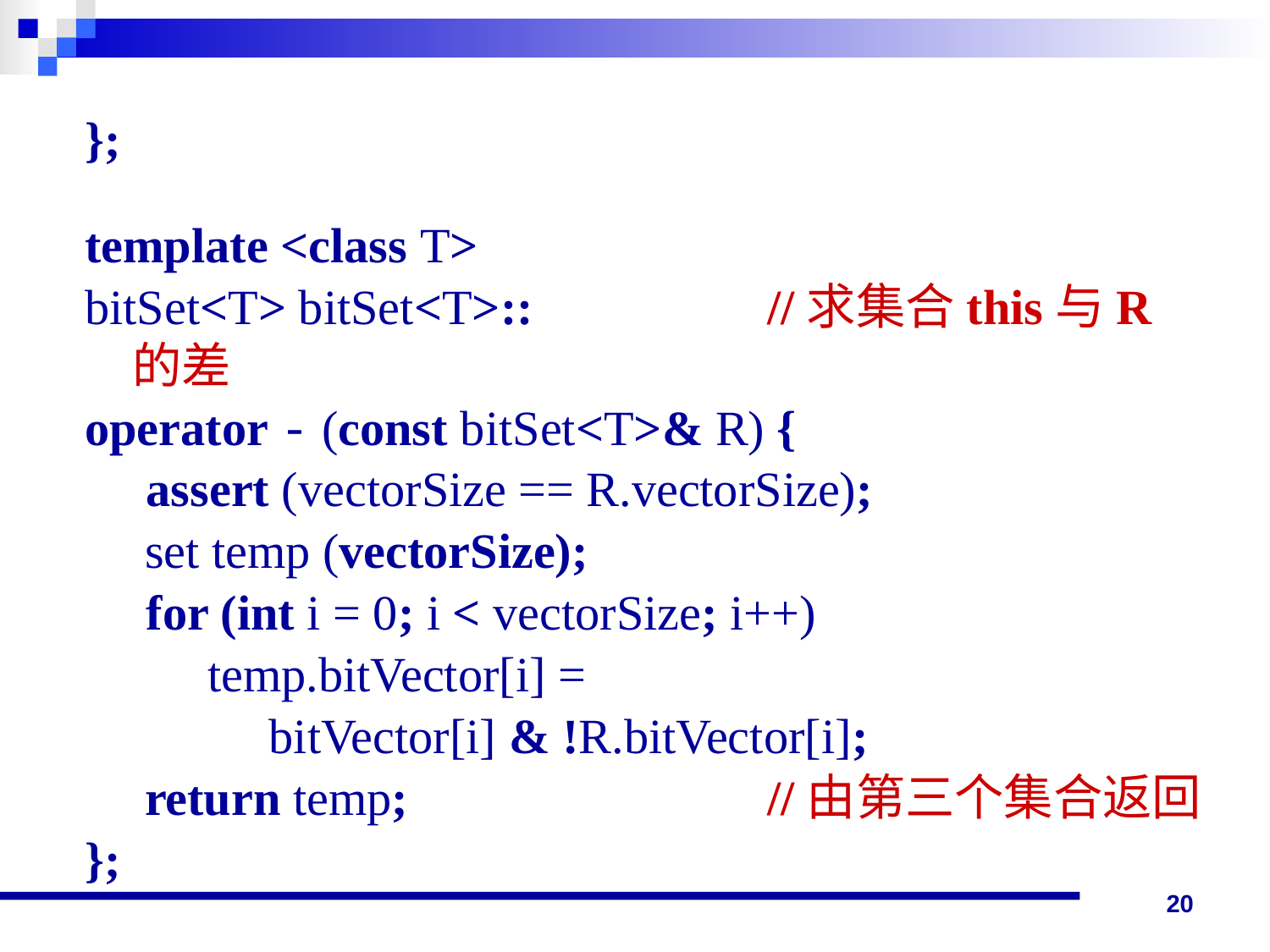

};

template <class T>
bitSet<T> bitSet<T>::		//求集合this与R的差
operator - (const bitSet<T>& R) {
     assert (vectorSize == R.vectorSize);
 	 set temp (vectorSize);
     for (int i = 0; i < vectorSize; i++)
          temp.bitVector[i] =
               bitVector[i] & !R.bitVector[i];
	 return temp;			//由第三个集合返回
};
20